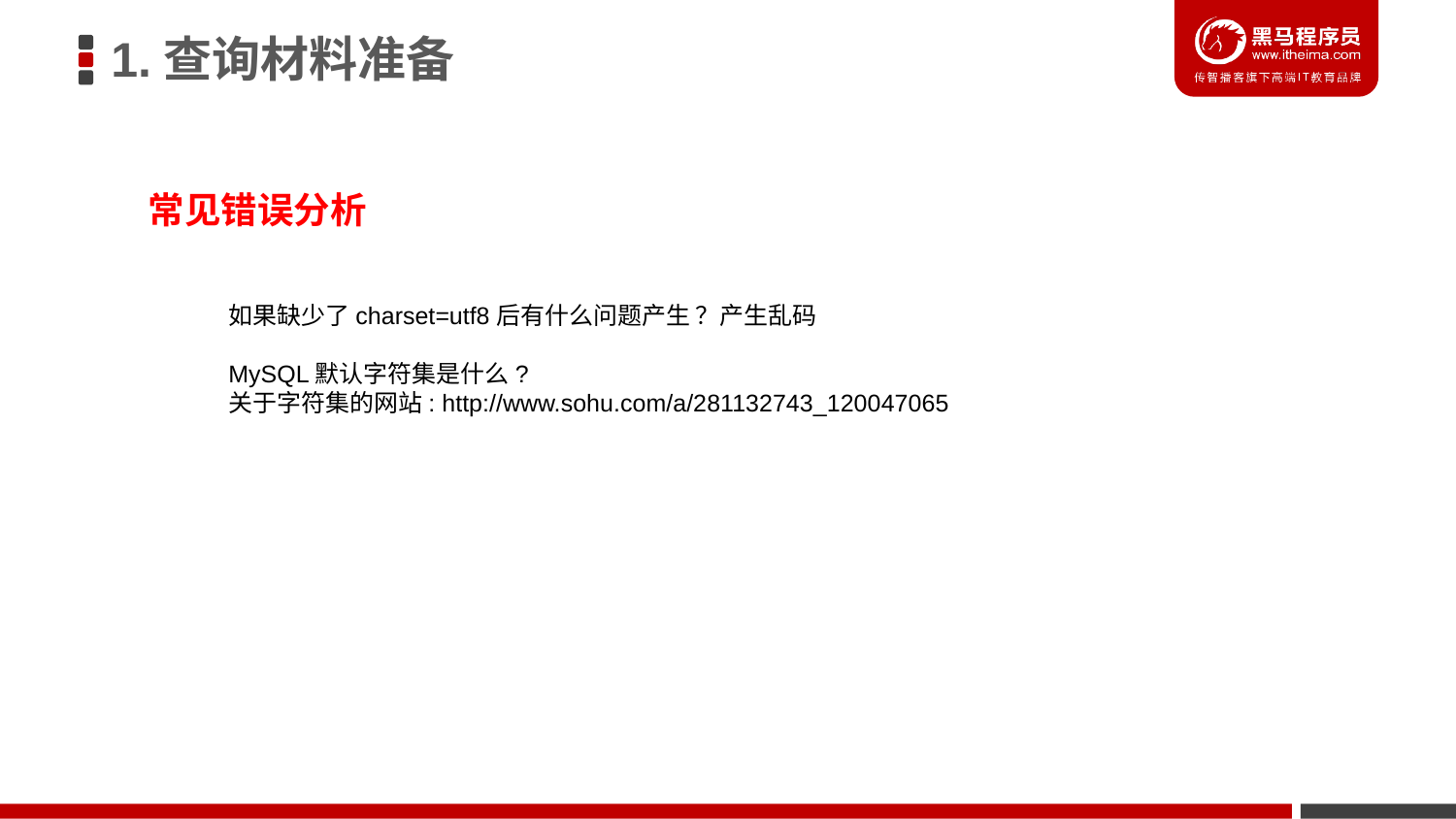

1.查询材料准备
常见错误分析
如果缺少了charset=utf8后有什么问题产生 ？产生乱码

MySQL默认字符集是什么?
关于字符集的网站: http://www.sohu.com/a/281132743_120047065